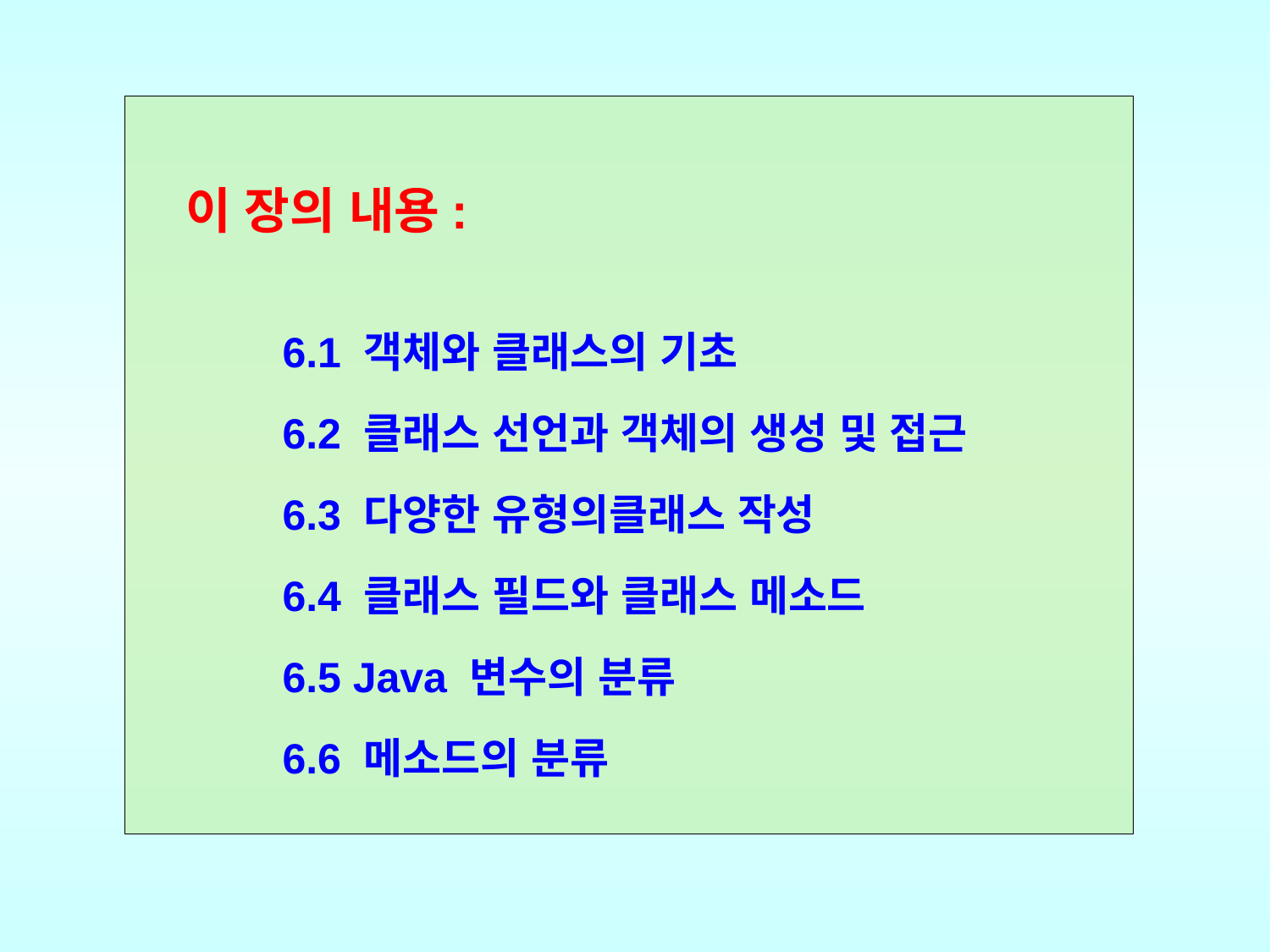

이 장의 내용:

6.1 객체와 클래스의 기초
6.2 클래스 선언과 객체의 생성 및 접근
6.3 다양한 유형의클래스 작성
6.4 클래스 필드와 클래스 메소드
6.5 Java 변수의 분류
6.6 메소드의 분류